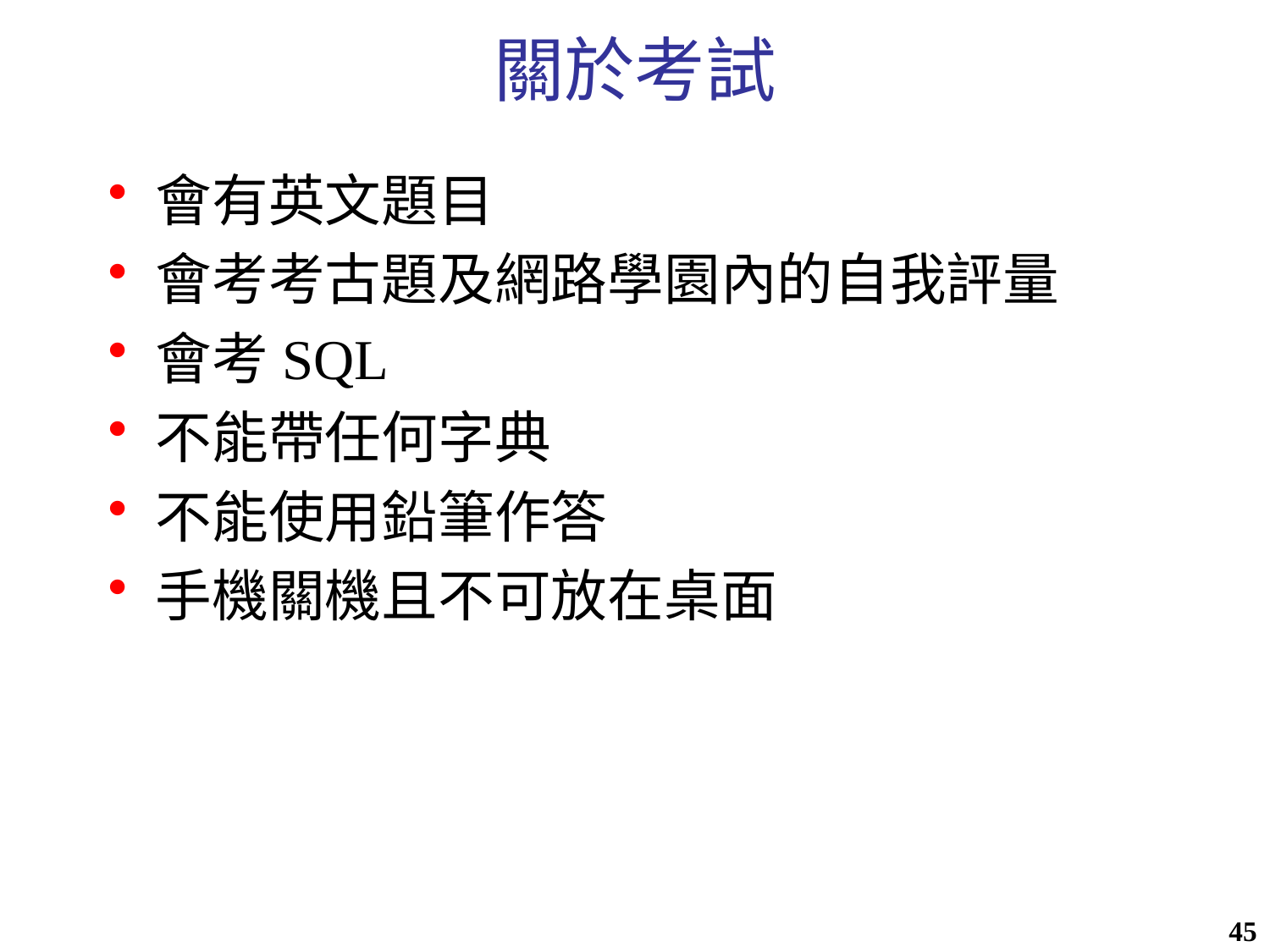

# 關於考試
會有英文題目
會考考古題及網路學園內的自我評量
會考SQL
不能帶任何字典
不能使用鉛筆作答
手機關機且不可放在桌面
45